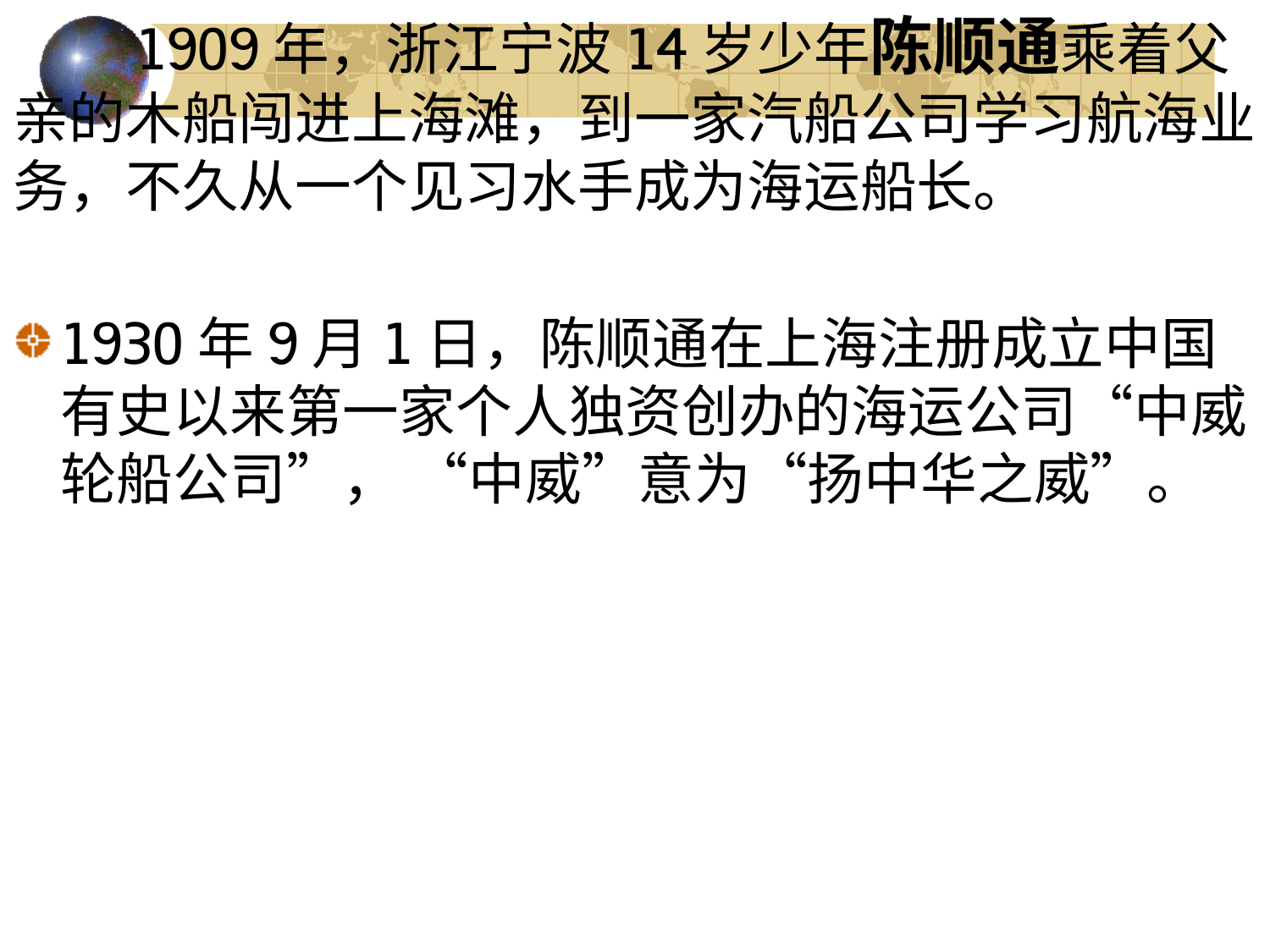

1909年，浙江宁波14岁少年陈顺通乘着父亲的木船闯进上海滩，到一家汽船公司学习航海业务，不久从一个见习水手成为海运船长。

1930年9月1日，陈顺通在上海注册成立中国有史以来第一家个人独资创办的海运公司“中威轮船公司”， “中威”意为“扬中华之威”。